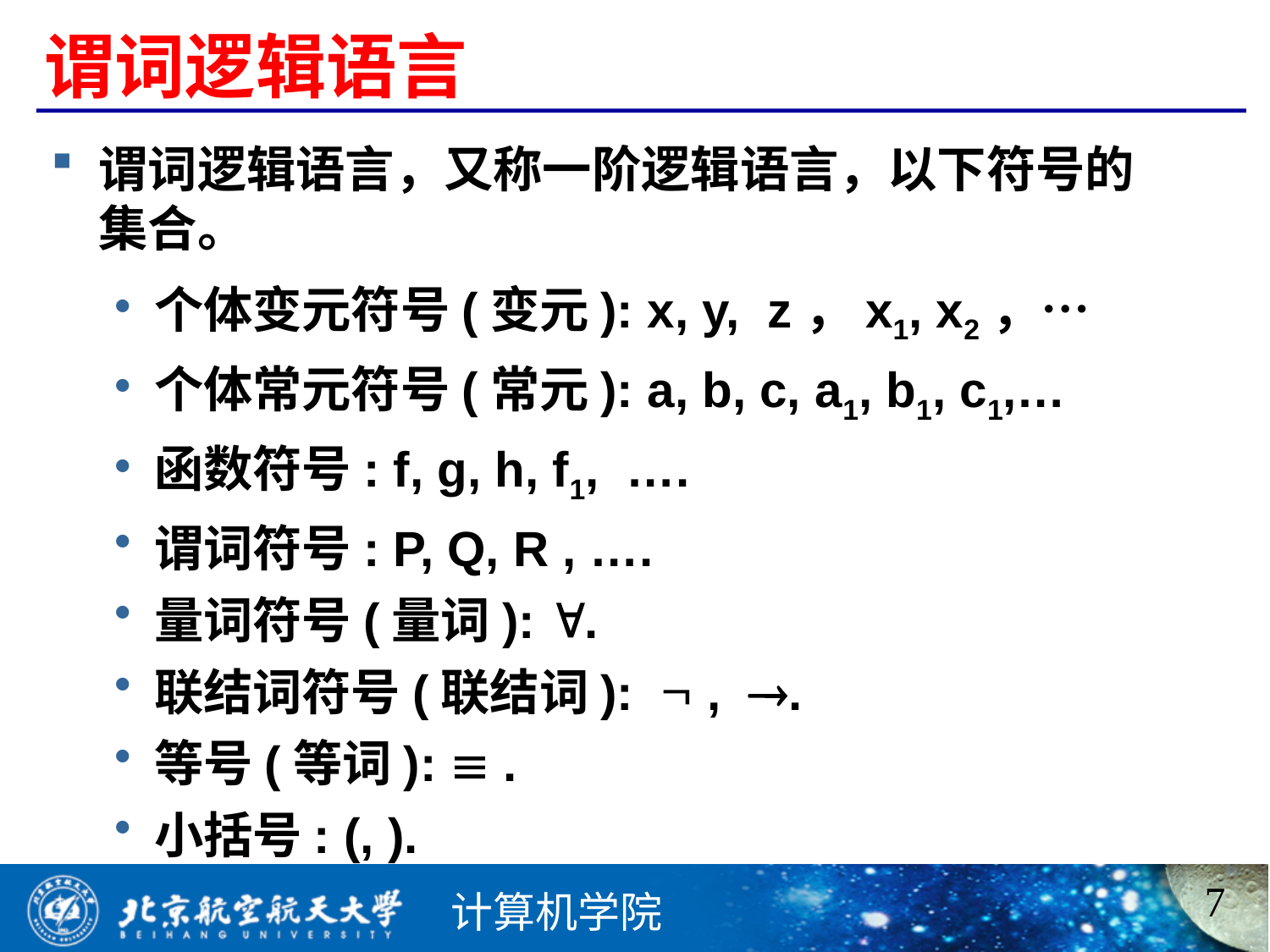

# 谓词逻辑语言
谓词逻辑语言，又称一阶逻辑语言，以下符号的集合。
个体变元符号(变元): x, y,  z，x1, x2，…
个体常元符号(常元): a, b, c, a1, b1, c1,…
函数符号: f, g, h, f1,  ….
谓词符号: P, Q, R , ….
量词符号(量词): ∀.
联结词符号(联结词):  ¬ ,  →.
等号(等词): ≡ .
小括号: (, ).